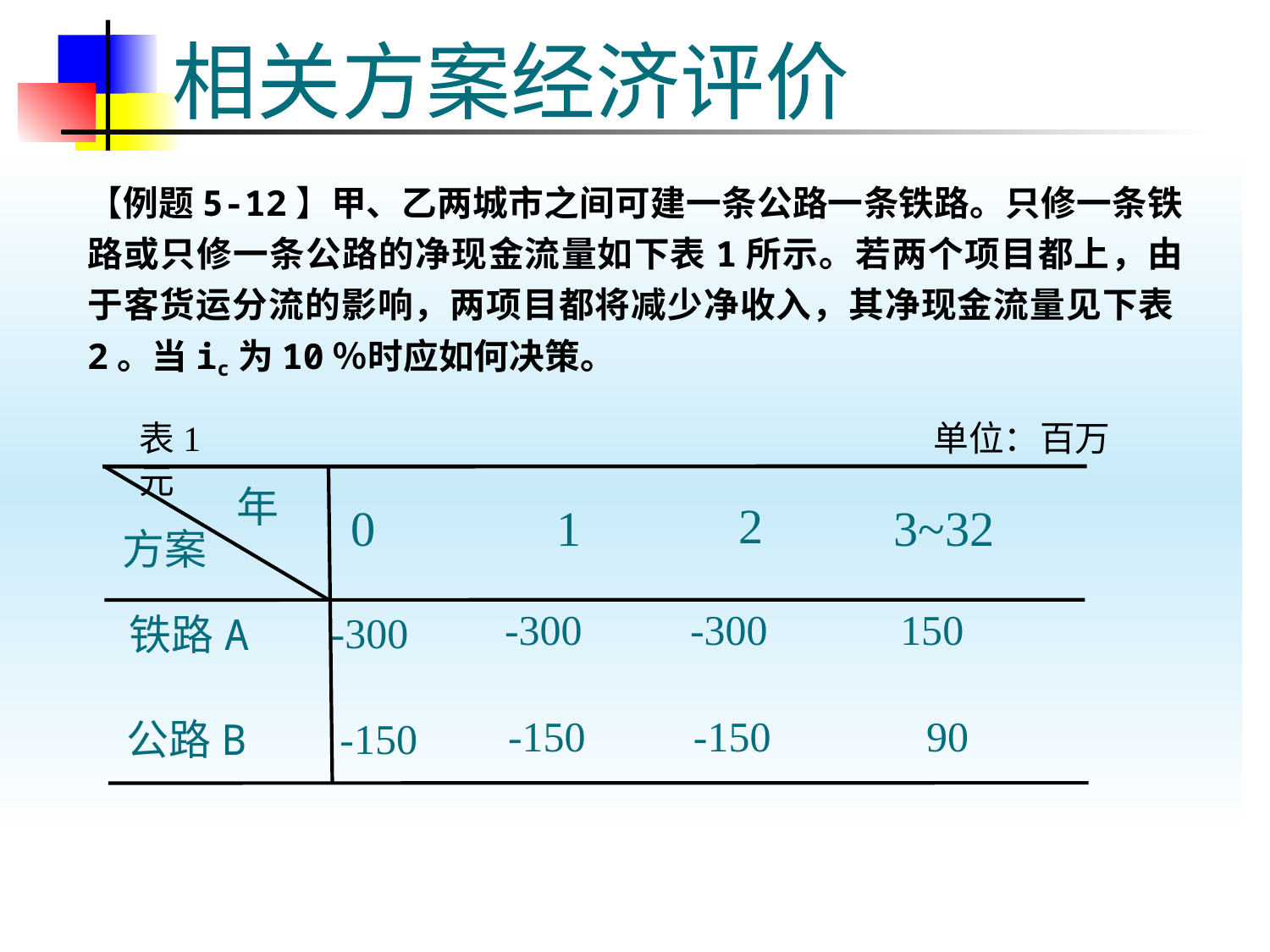

# 相关方案经济评价

【例题5-12】甲、乙两城市之间可建一条公路一条铁路。只修一条铁路或只修一条公路的净现金流量如下表1所示。若两个项目都上，由于客货运分流的影响，两项目都将减少净收入，其净现金流量见下表2。当ic为10％时应如何决策。
表1                                                                                单位：百万元

              年
  方案
2
       0
1
    3~32
-300
150
-300
  铁路A
-300
-150
-150
90
-150
 公路B

53